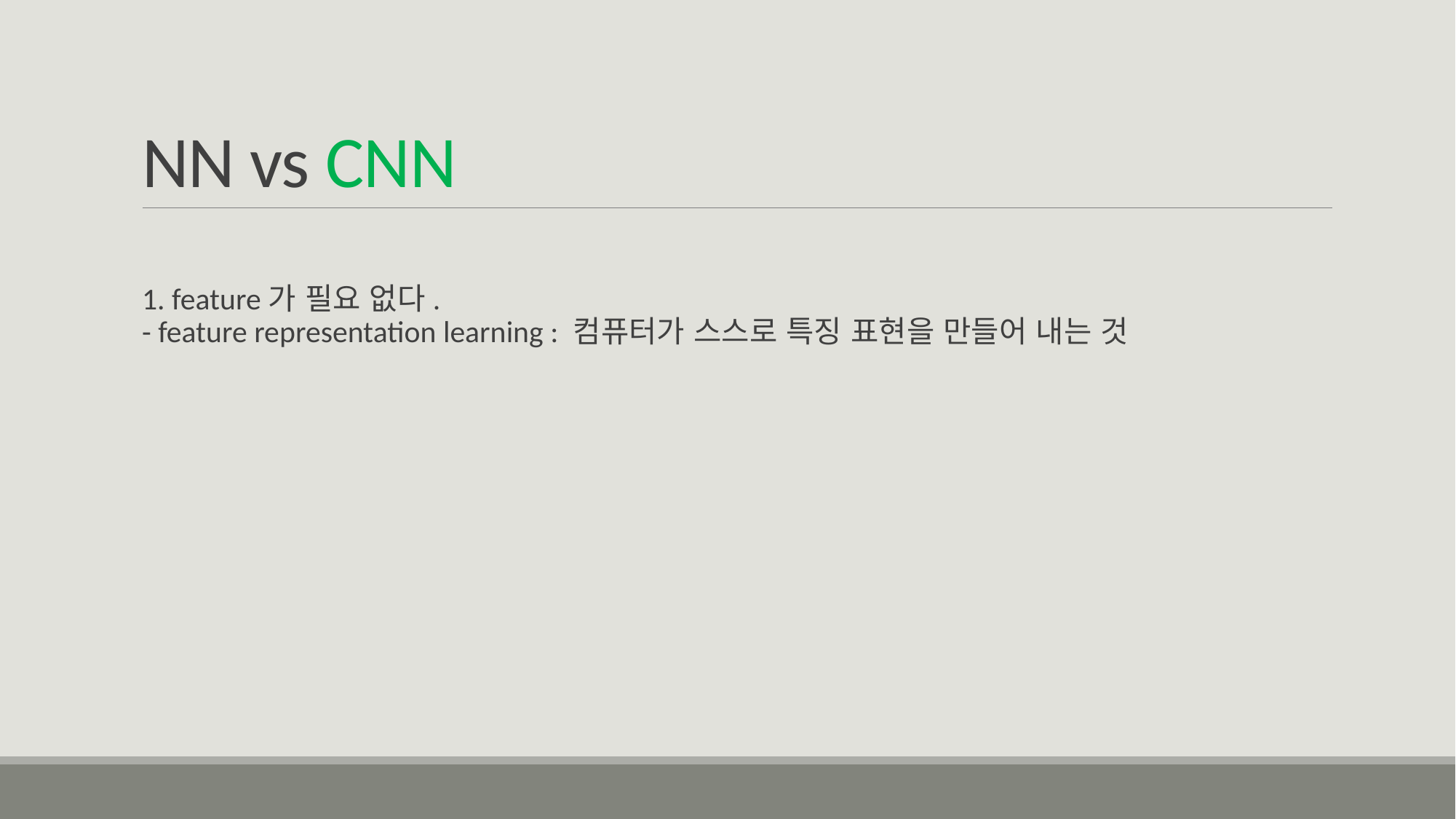

# NN vs CNN

1. feature가 필요 없다.
- feature representation learning : 컴퓨터가 스스로 특징 표현을 만들어 내는 것